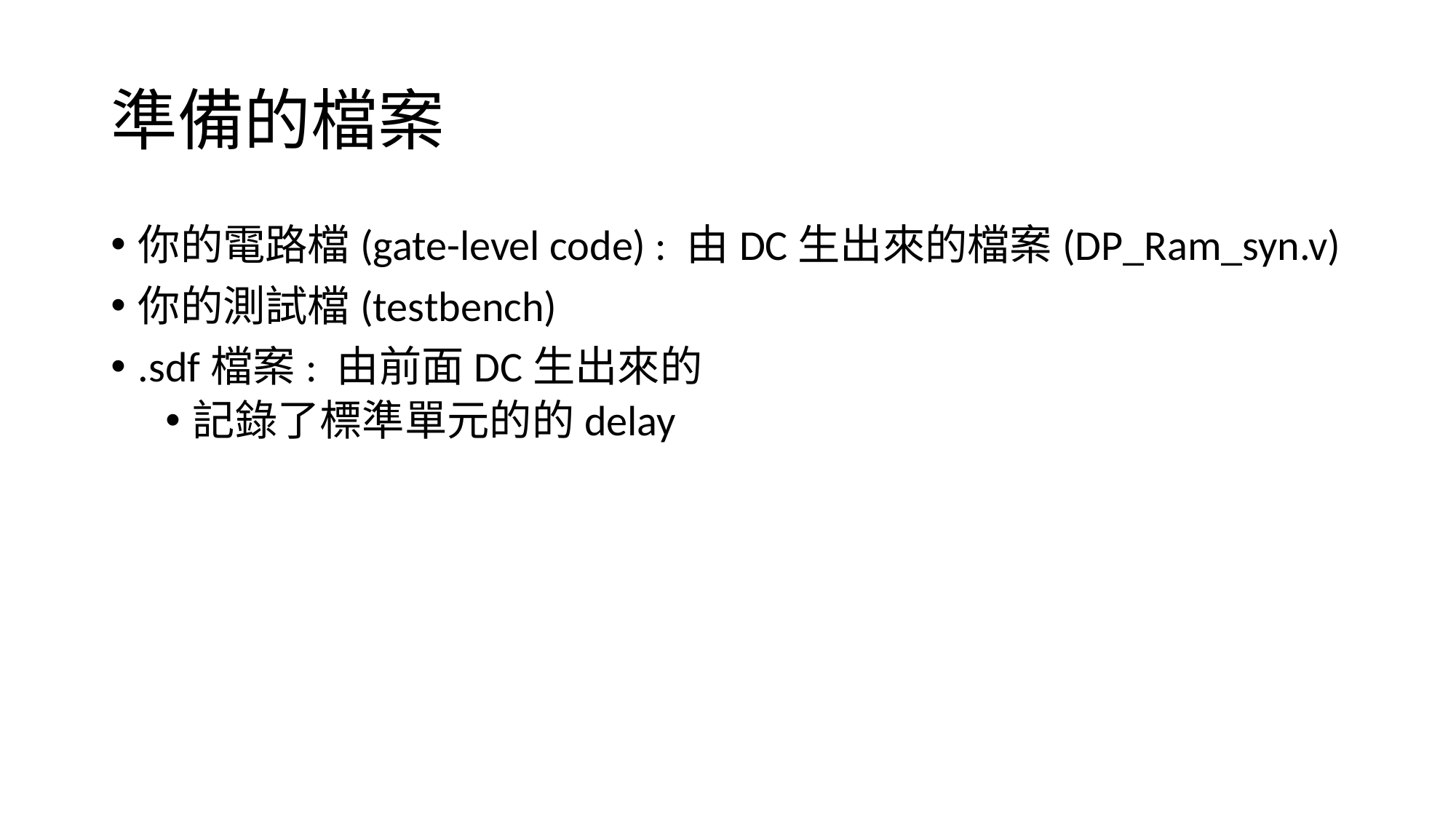

# 準備的檔案
你的電路檔(gate-level code) : 由DC生出來的檔案(DP_Ram_syn.v)
你的測試檔(testbench)
.sdf檔案: 由前面DC生出來的
記錄了標準單元的的delay